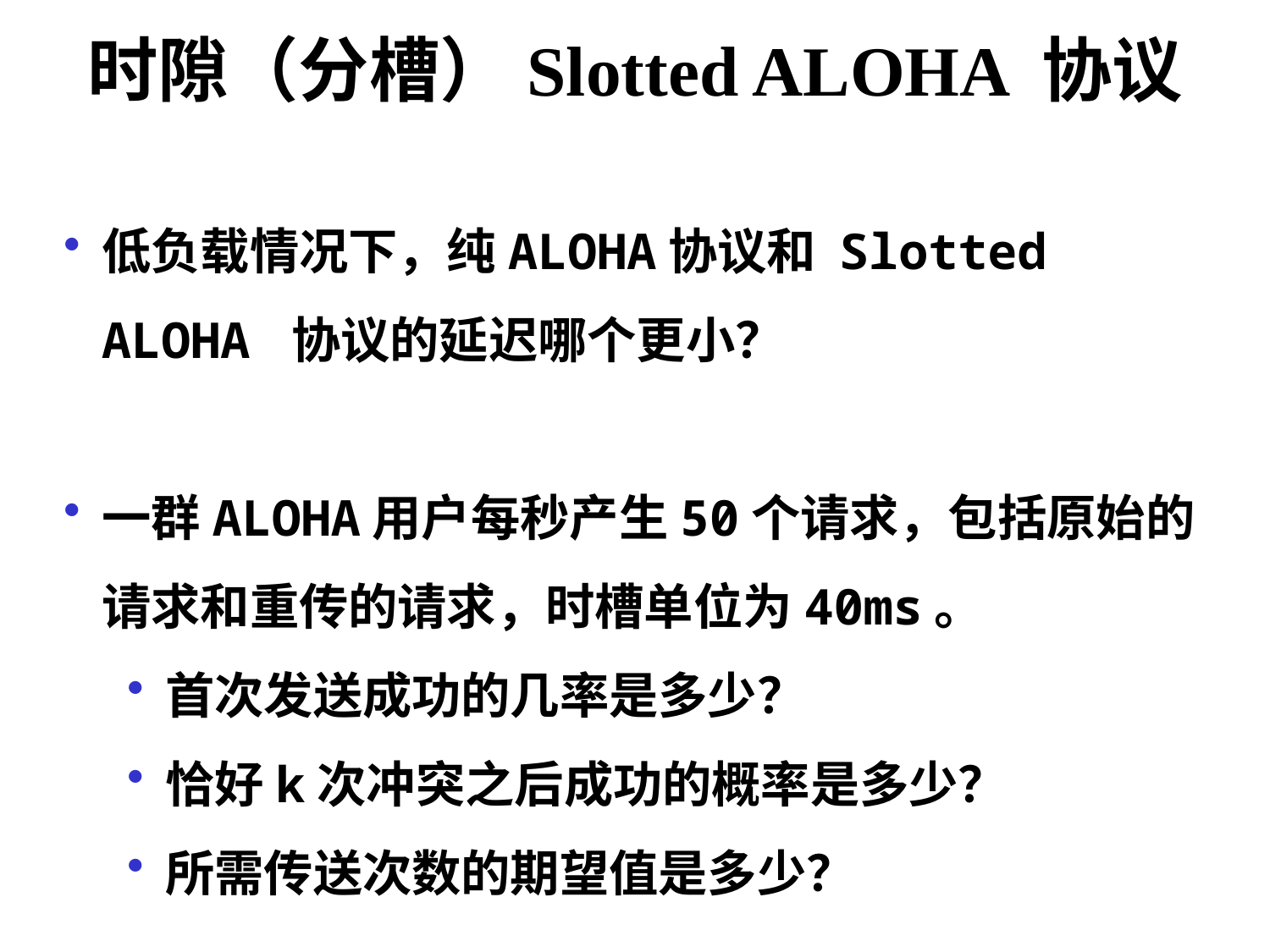

# 时隙（分槽）Slotted ALOHA 协议
低负载情况下，纯ALOHA协议和 Slotted ALOHA 协议的延迟哪个更小？

一群ALOHA用户每秒产生50个请求，包括原始的请求和重传的请求，时槽单位为40ms。
首次发送成功的几率是多少？
恰好k次冲突之后成功的概率是多少？
所需传送次数的期望值是多少？